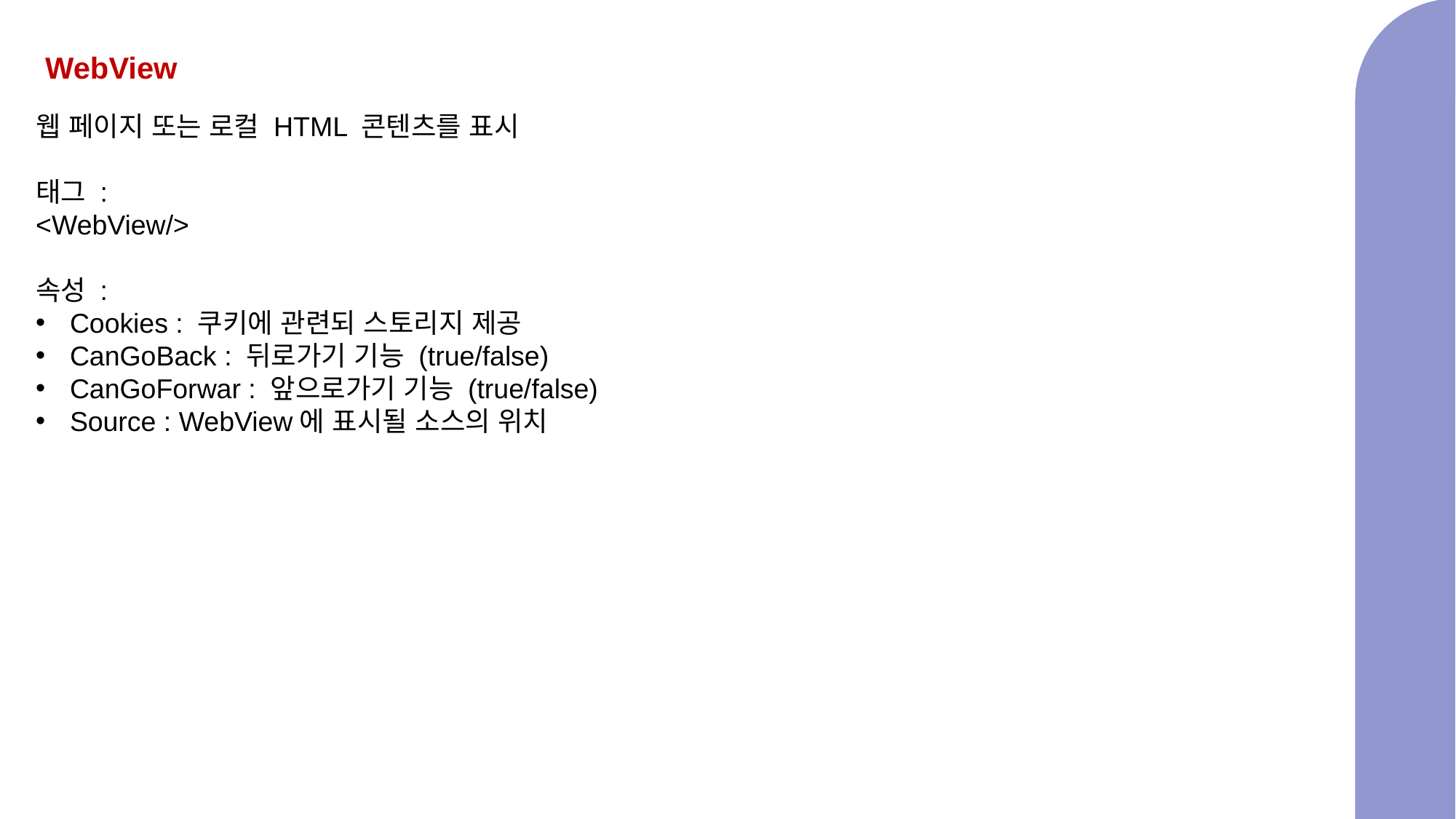

# WebView
웹 페이지 또는 로컬 HTML 콘텐츠를 표시

태그 :
<WebView/>

속성 :
Cookies : 쿠키에 관련되 스토리지 제공
CanGoBack : 뒤로가기 기능 (true/false)
CanGoForwar : 앞으로가기 기능 (true/false)
Source : WebView에 표시될 소스의 위치